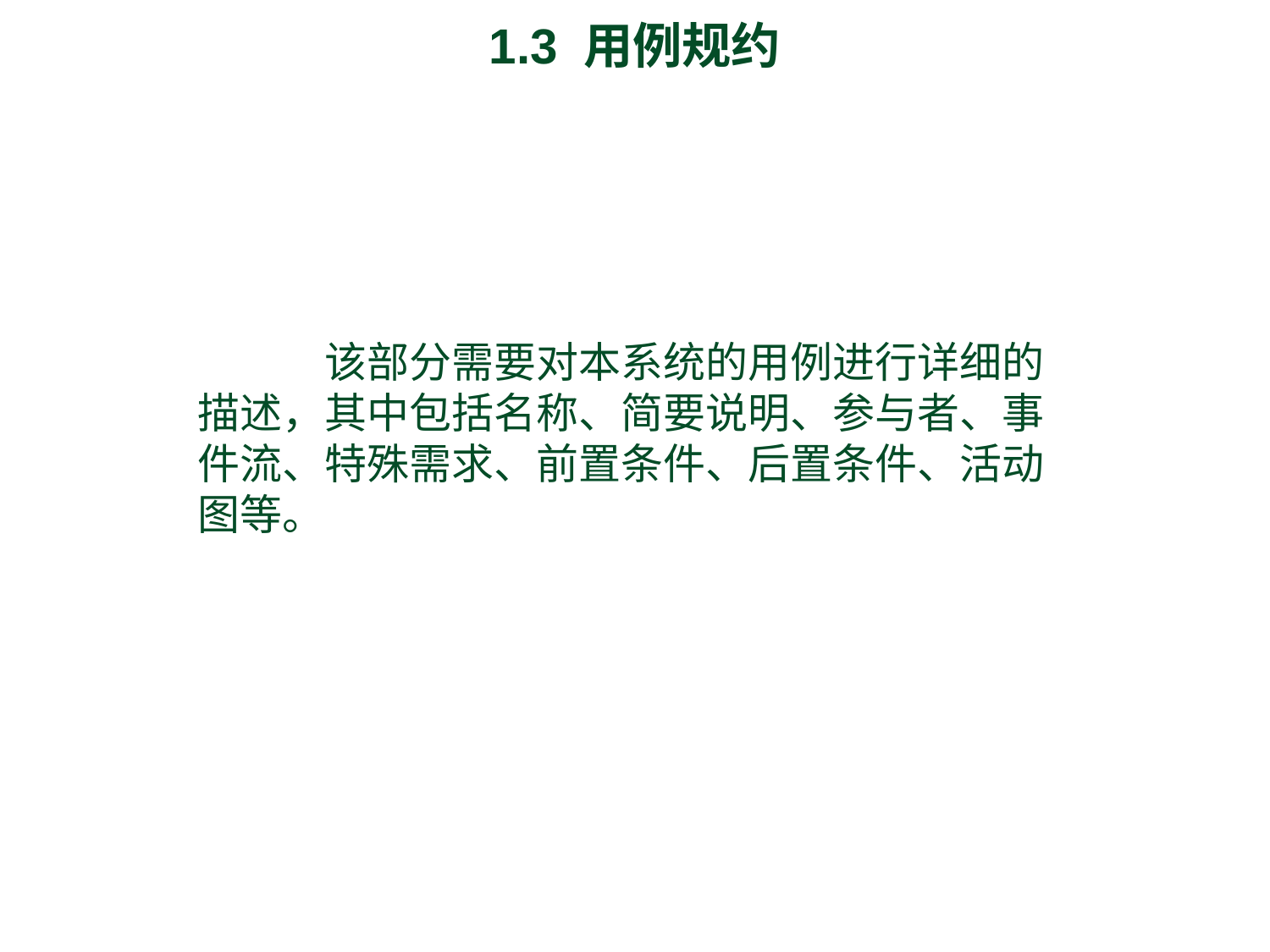

1.3 用例规约
	该部分需要对本系统的用例进行详细的描述，其中包括名称、简要说明、参与者、事件流、特殊需求、前置条件、后置条件、活动图等。